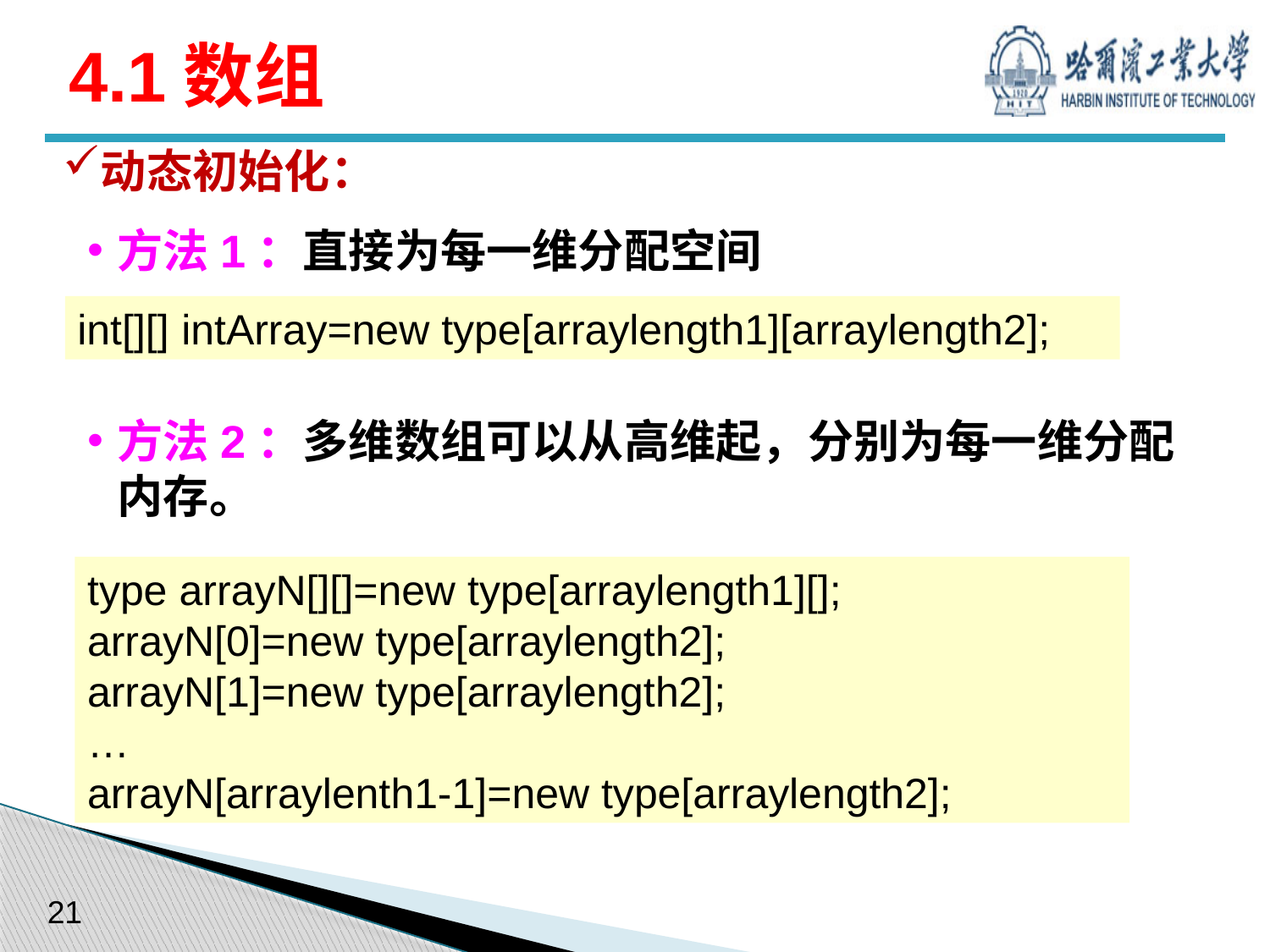

# 4.1数组
动态初始化：
方法1：直接为每一维分配空间
int[][] intArray=new type[arraylength1][arraylength2];
方法2：多维数组可以从高维起，分别为每一维分配内存。
type arrayN[][]=new type[arraylength1][];
arrayN[0]=new type[arraylength2];
arrayN[1]=new type[arraylength2];
…
arrayN[arraylenth1-1]=new type[arraylength2];